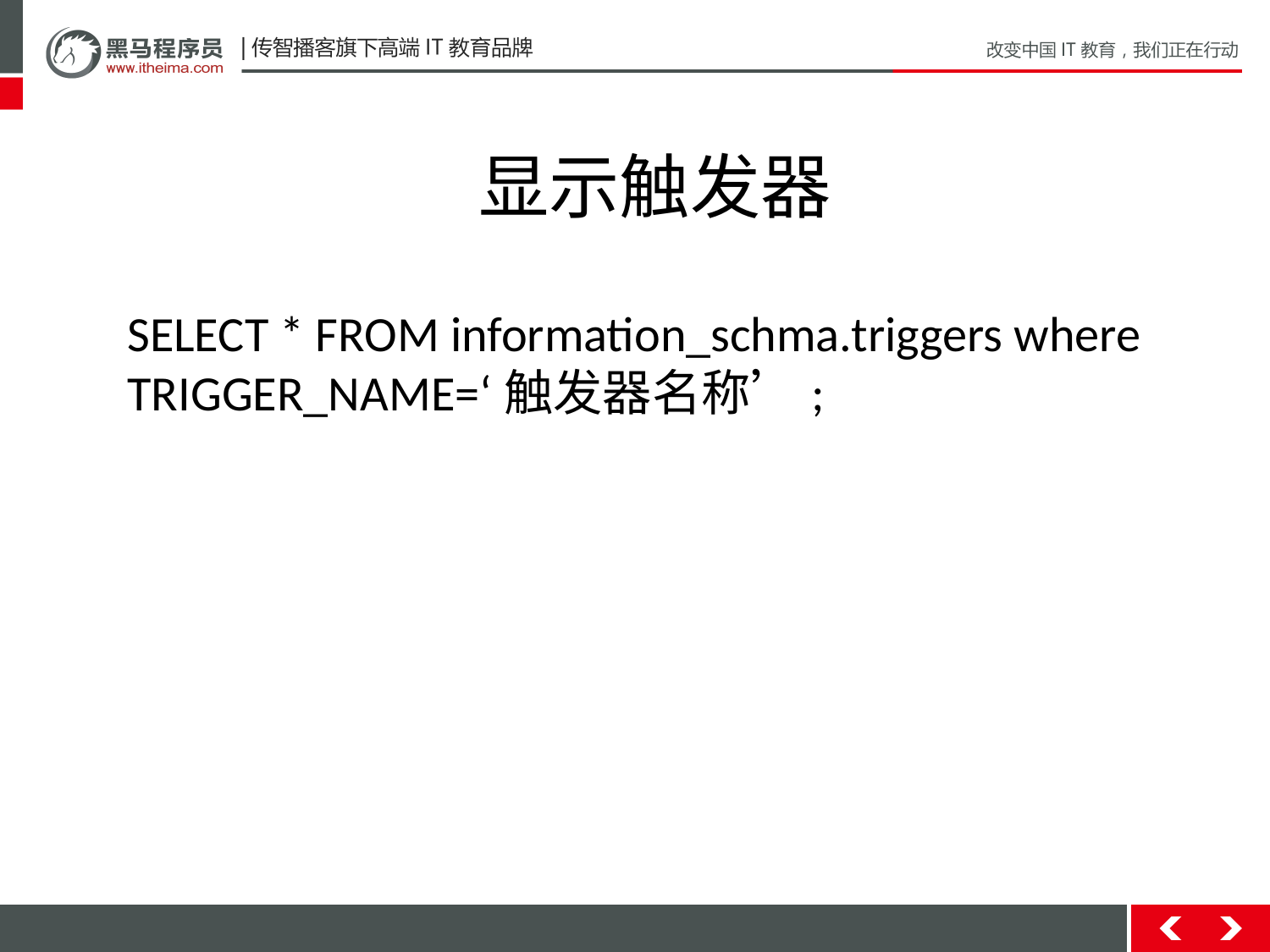

显示触发器
SELECT * FROM information_schma.triggers where TRIGGER_NAME=‘触发器名称’;